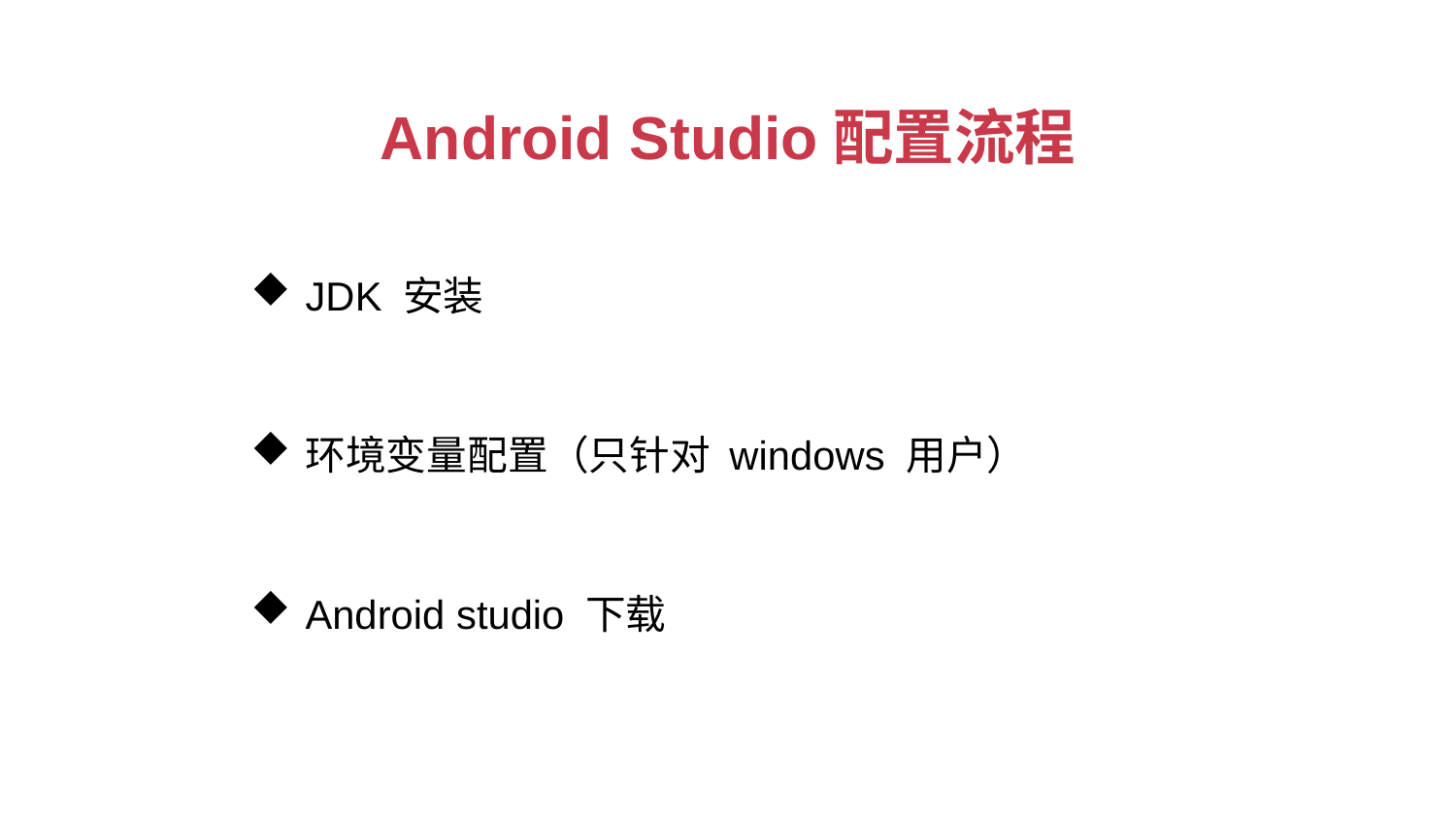

Android Studio配置流程
JDK 安装
环境变量配置（只针对 windows 用户）
Android studio 下载